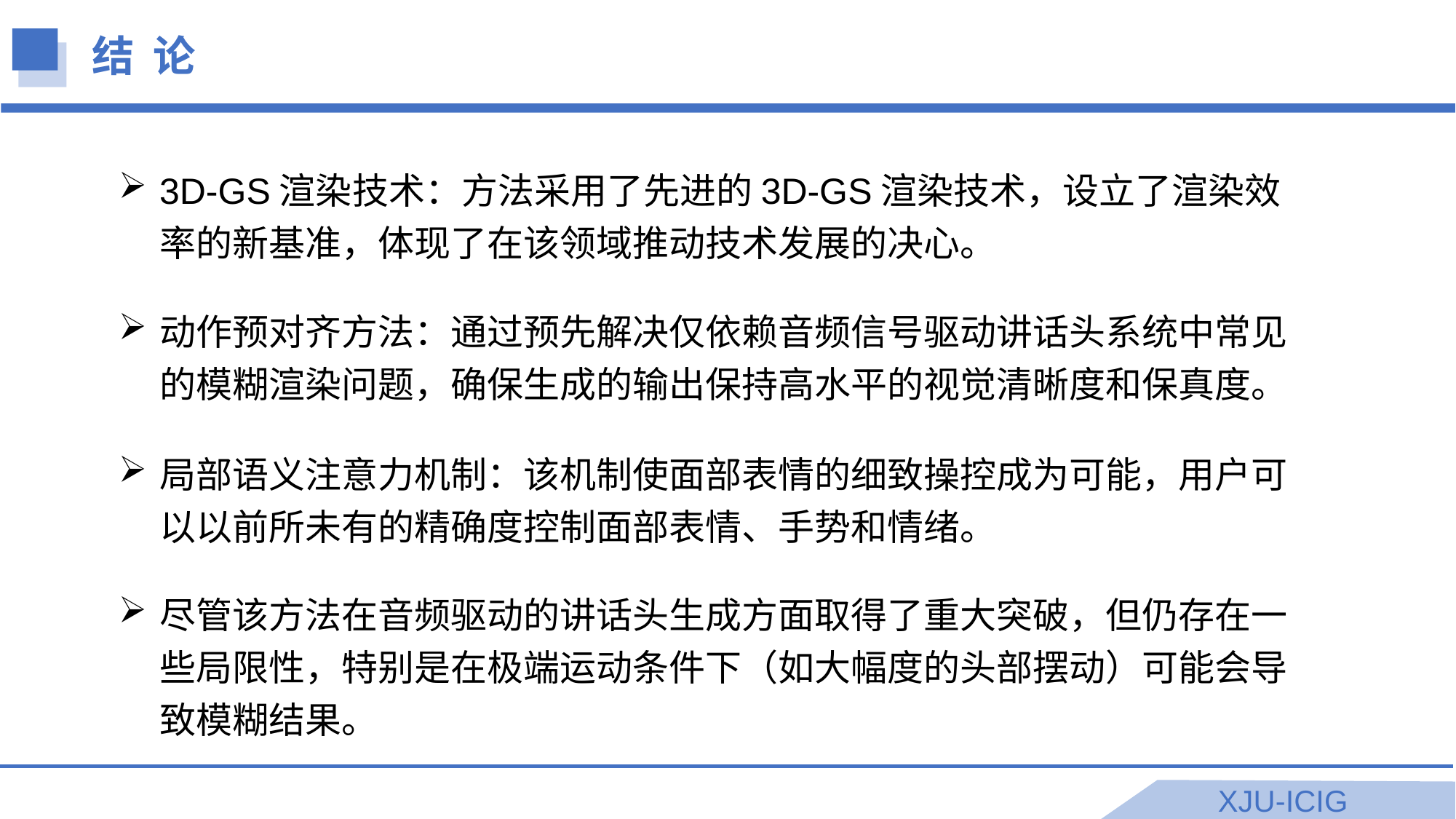

结  论

3D-GS渲染技术：方法采用了先进的3D-GS渲染技术，设立了渲染效率的新基准，体现了在该领域推动技术发展的决心。
动作预对齐方法：通过预先解决仅依赖音频信号驱动讲话头系统中常见的模糊渲染问题，确保生成的输出保持高水平的视觉清晰度和保真度。
局部语义注意力机制：该机制使面部表情的细致操控成为可能，用户可以以前所未有的精确度控制面部表情、手势和情绪。
尽管该方法在音频驱动的讲话头生成方面取得了重大突破，但仍存在一些局限性，特别是在极端运动条件下（如大幅度的头部摆动）可能会导致模糊结果。
XJU-ICIG